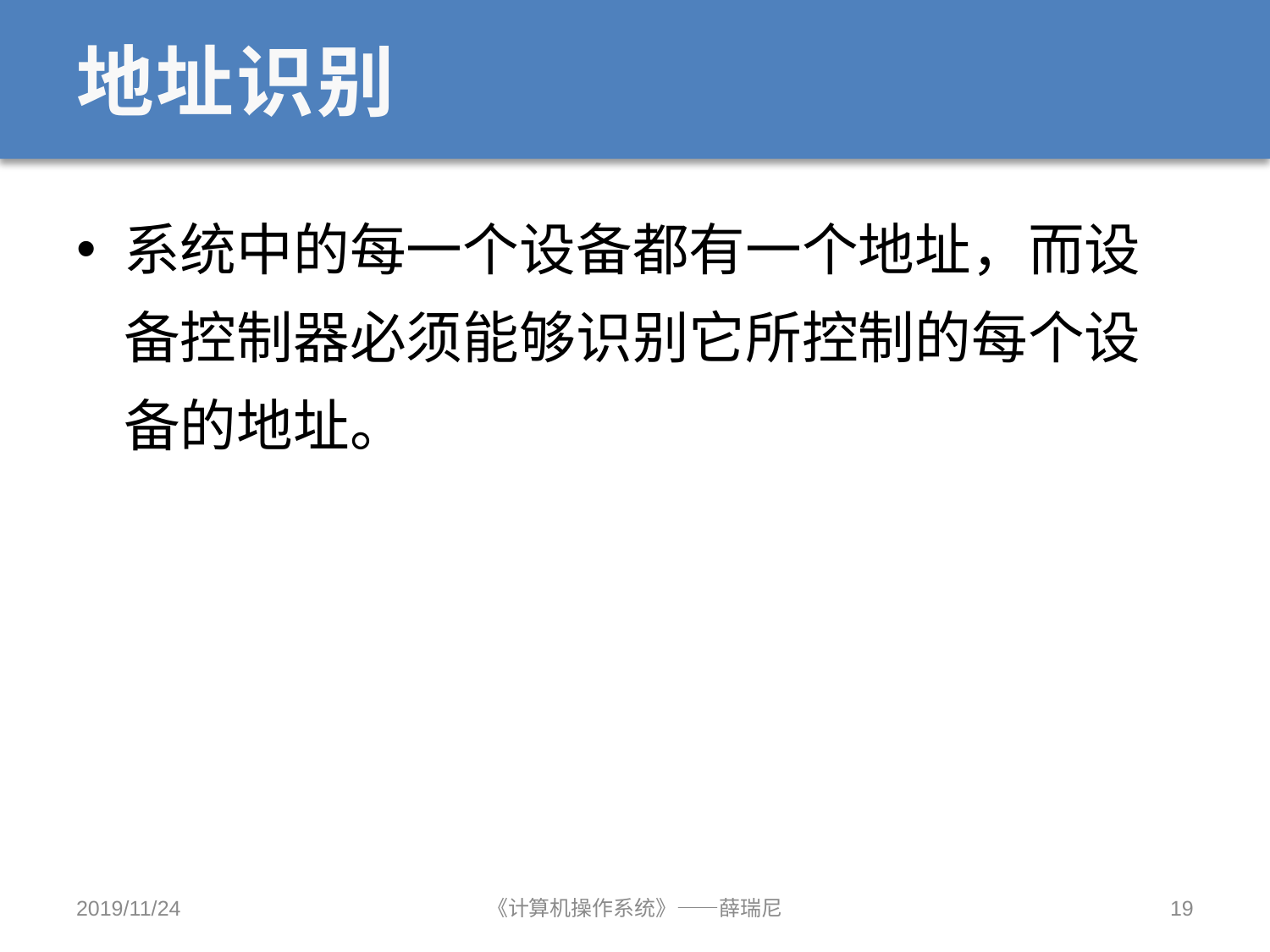

# 地址识别
系统中的每一个设备都有一个地址，而设备控制器必须能够识别它所控制的每个设备的地址。
2019/11/24
《计算机操作系统》——薛瑞尼
19